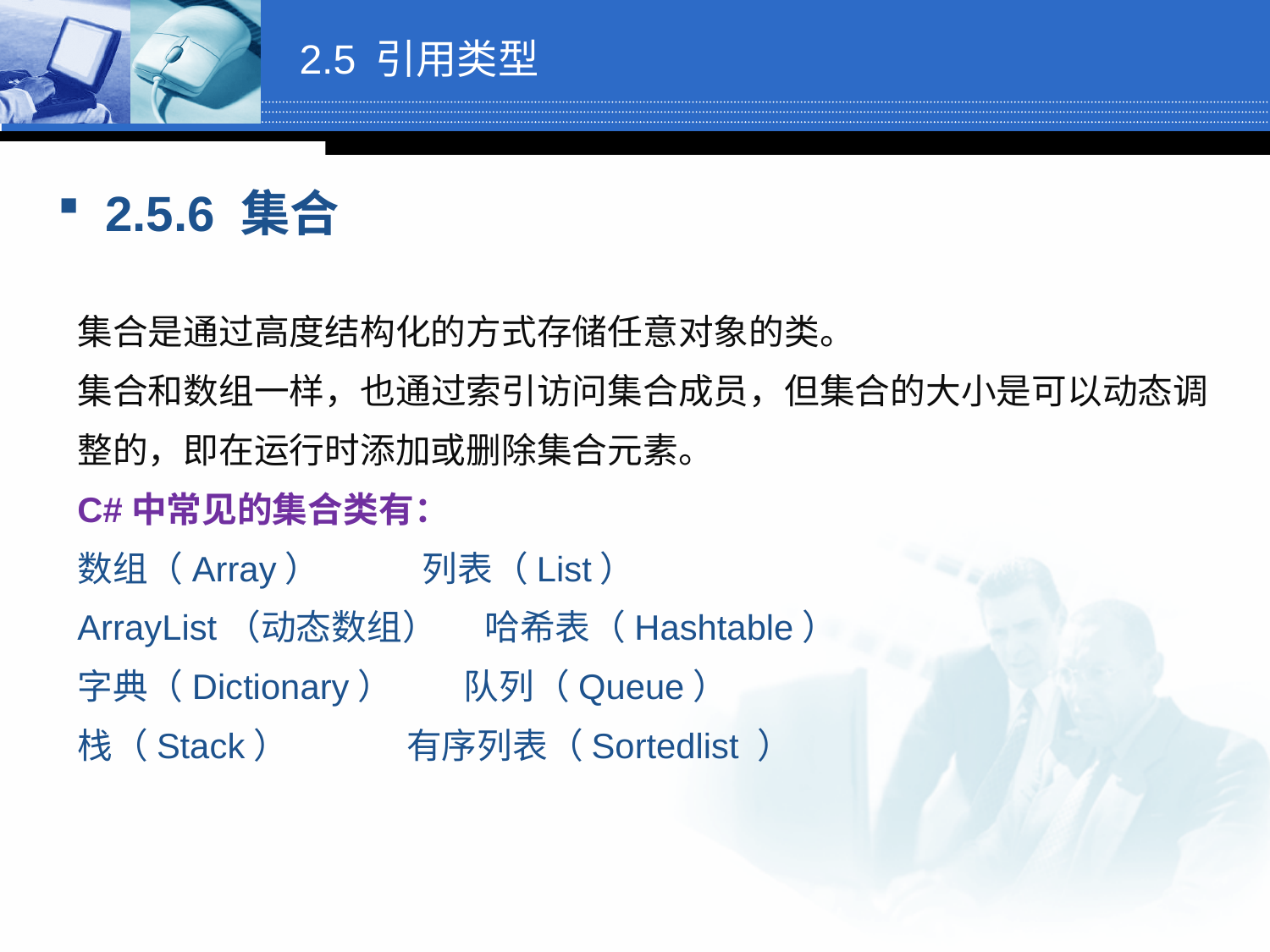

# 2.5 引用类型
2.5.6 集合
集合是通过高度结构化的方式存储任意对象的类。
集合和数组一样，也通过索引访问集合成员，但集合的大小是可以动态调整的，即在运行时添加或删除集合元素。
C#中常见的集合类有：
数组（Array）             列表（List）
ArrayList（动态数组）      哈希表（Hashtable）
字典（Dictionary）         队列（Queue）
栈（Stack）               有序列表（Sortedlist ）